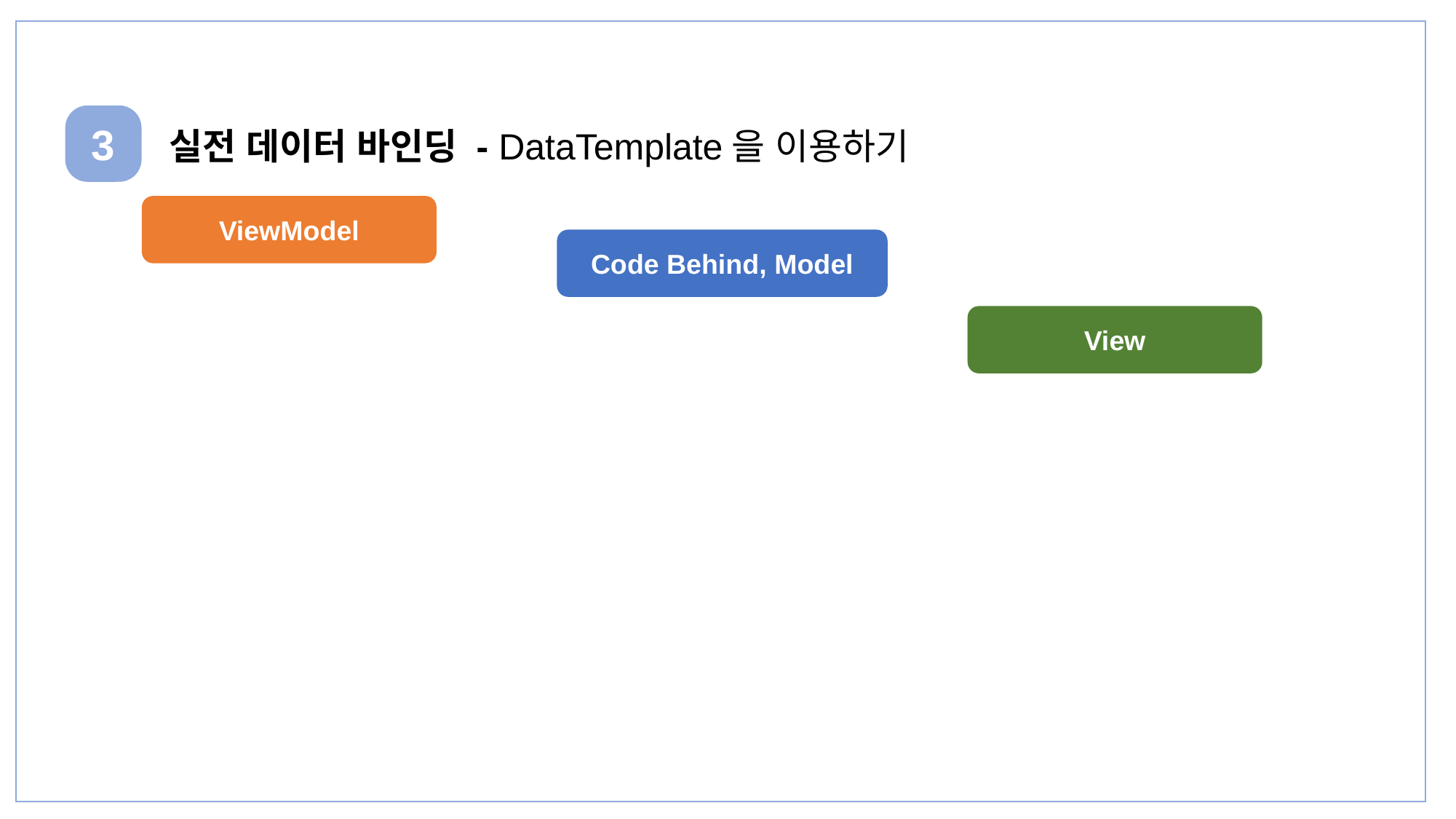

3
실전 데이터 바인딩 - DataTemplate을 이용하기

ViewModel
Code Behind, Model
View